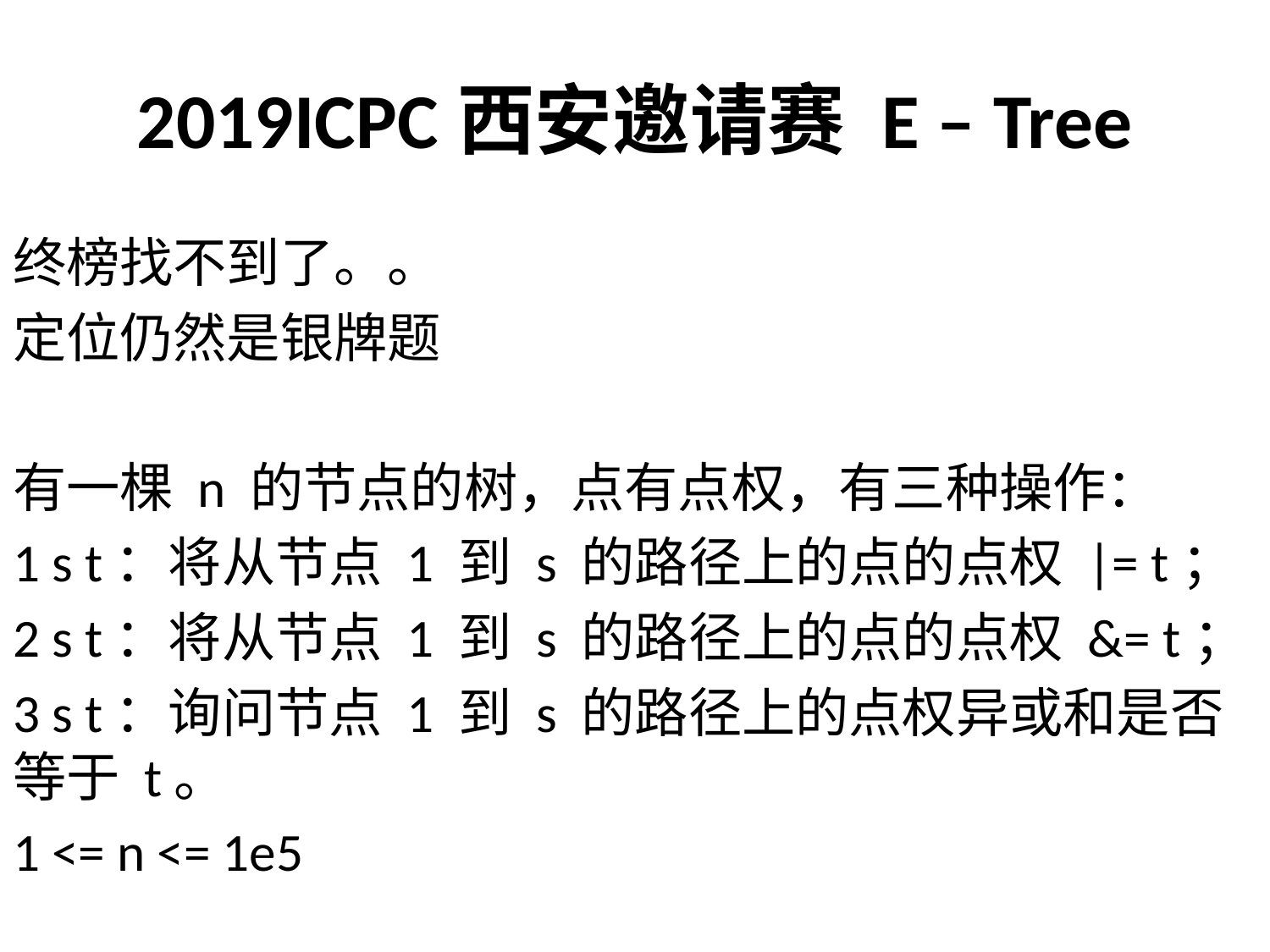

# 2019ICPC西安邀请赛 E – Tree
终榜找不到了。。
定位仍然是银牌题

有一棵 n 的节点的树，点有点权，有三种操作：
1 s t：将从节点 1 到 s 的路径上的点的点权 |= t；
2 s t：将从节点 1 到 s 的路径上的点的点权 &= t；
3 s t：询问节点 1 到 s 的路径上的点权异或和是否等于 t。
1 <= n <= 1e5